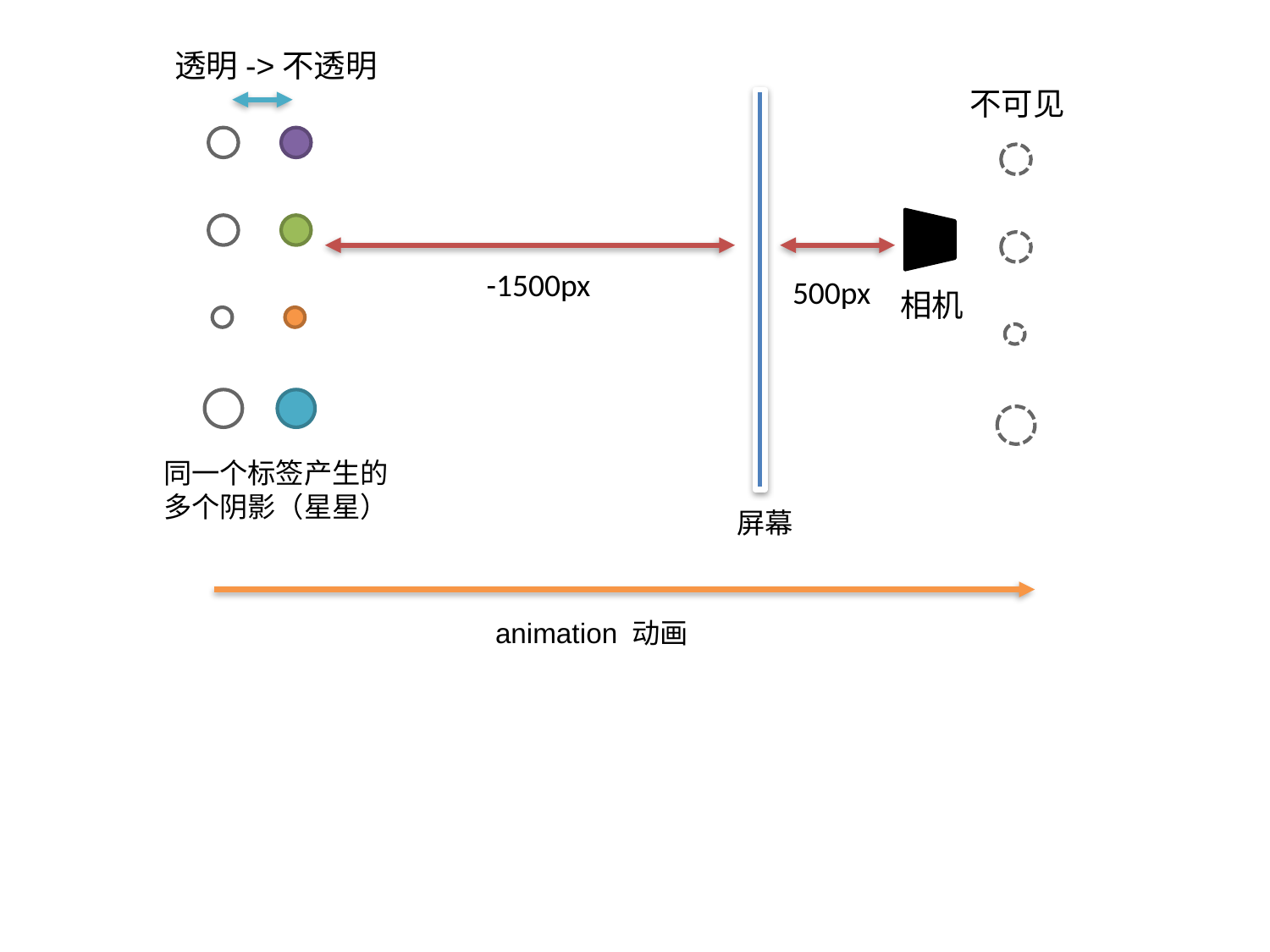

透明->不透明
不可见

-1500px
500px
相机

同一个标签产生的多个阴影（星星）
屏幕
animation 动画